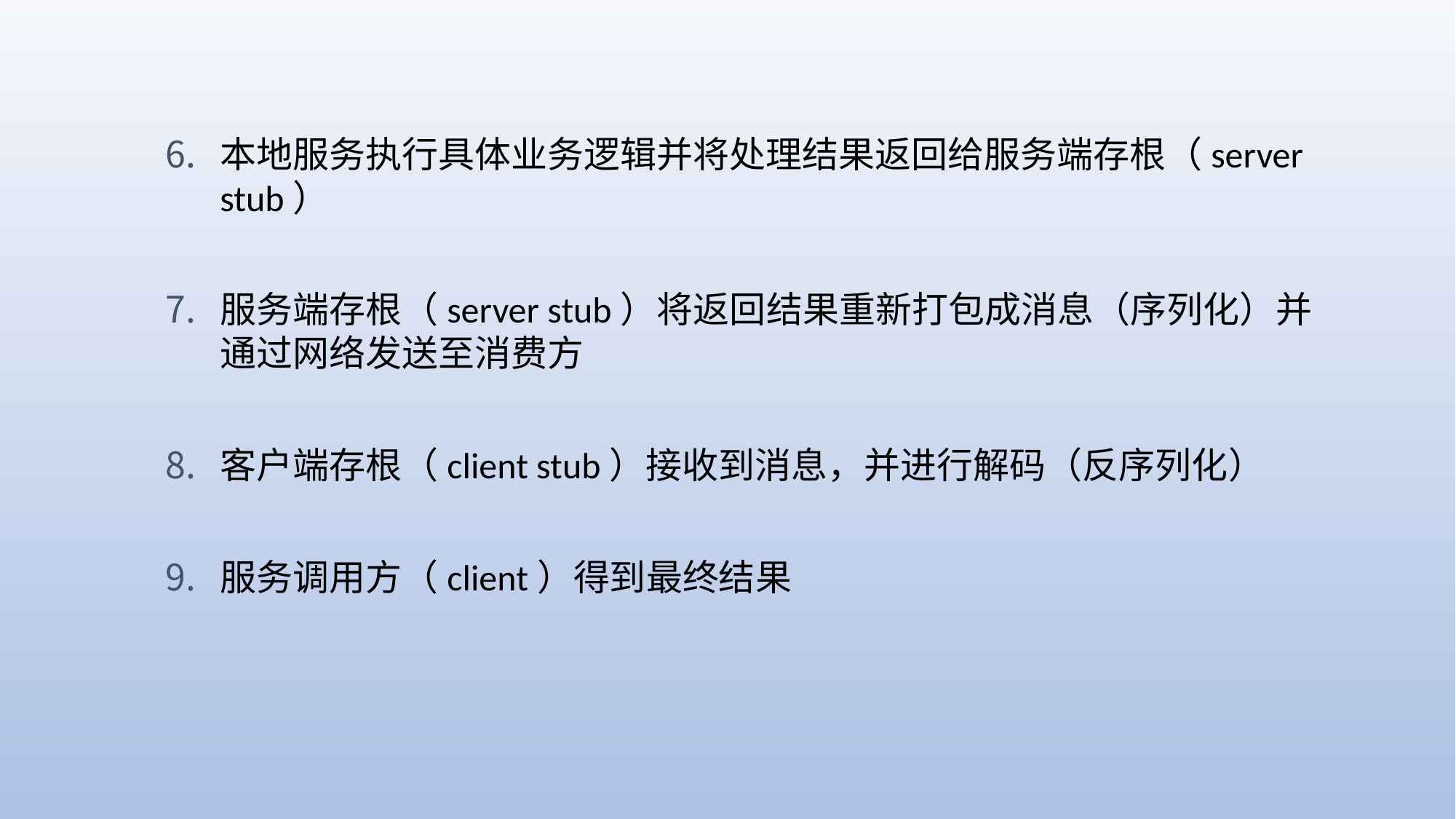

本地服务执行具体业务逻辑并将处理结果返回给服务端存根（server stub）

服务端存根（server stub）将返回结果重新打包成消息（序列化）并通过网络发送至消费方

客户端存根（client stub）接收到消息，并进行解码（反序列化）

服务调用方（client）得到最终结果